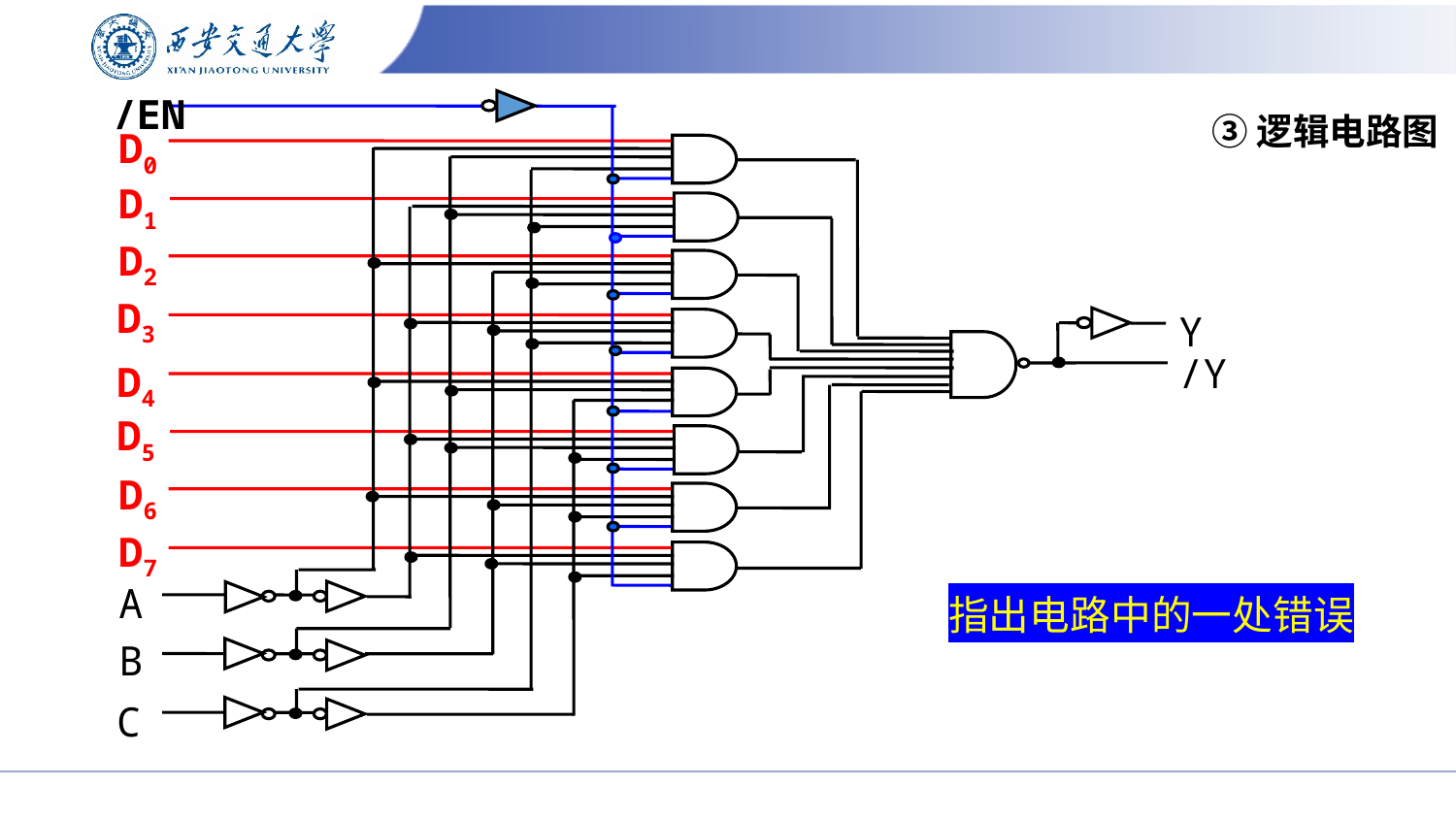

/EN

D0

D1

D2

D3

Y

/Y

D4

D5

D6

D7

A

B

C

# ③逻辑电路图
指出电路中的一处错误